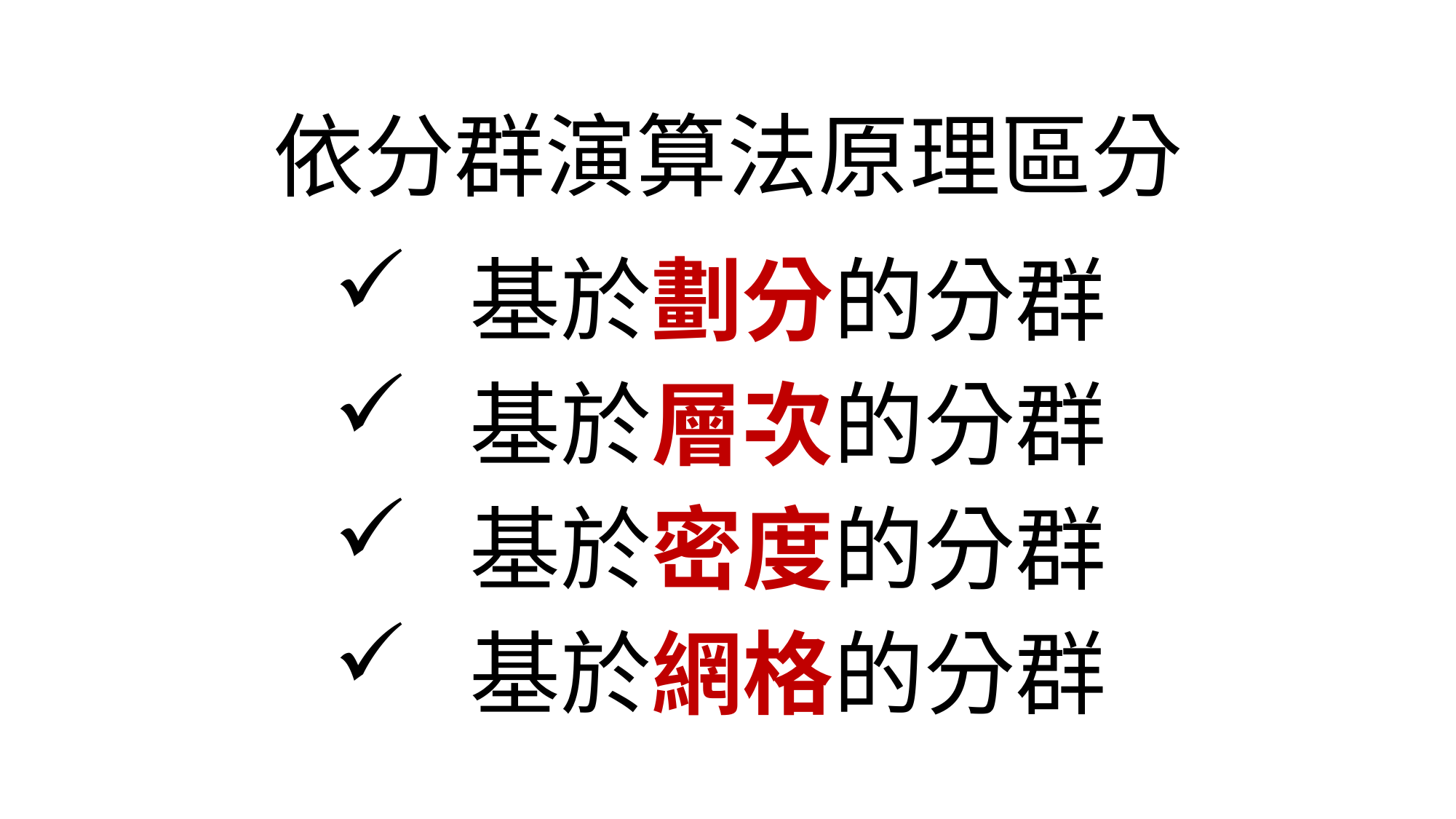

依分群演算法原理區分
基於劃分的分群
基於層次的分群
基於密度的分群
基於網格的分群